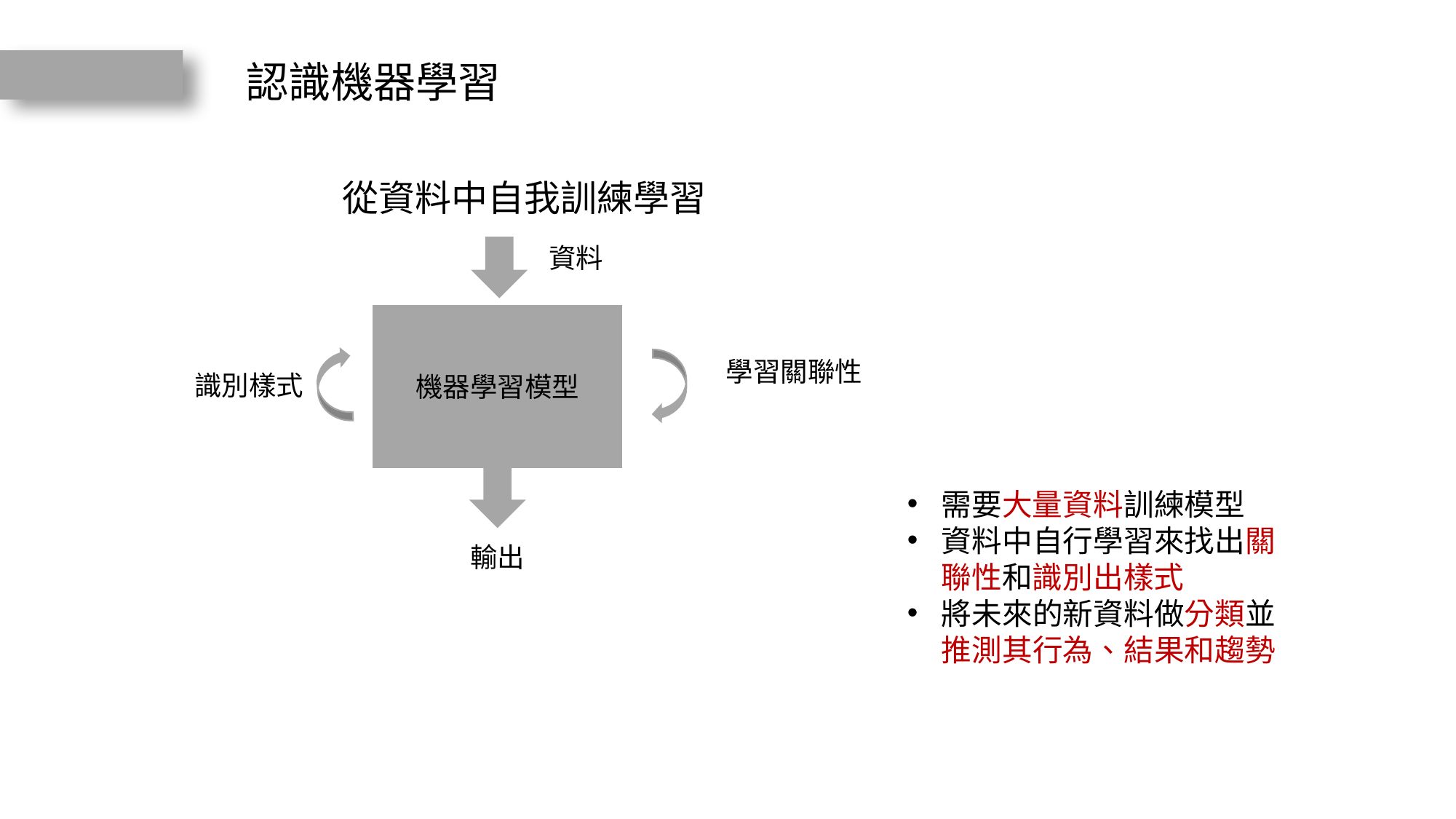

認識機器學習
從資料中自我訓練學習
資料

機器學習模型

學習關聯性
識別樣式

輸出
需要大量資料訓練模型
資料中自行學習來找出關聯性和識別出樣式
將未來的新資料做分類並推測其行為、結果和趨勢